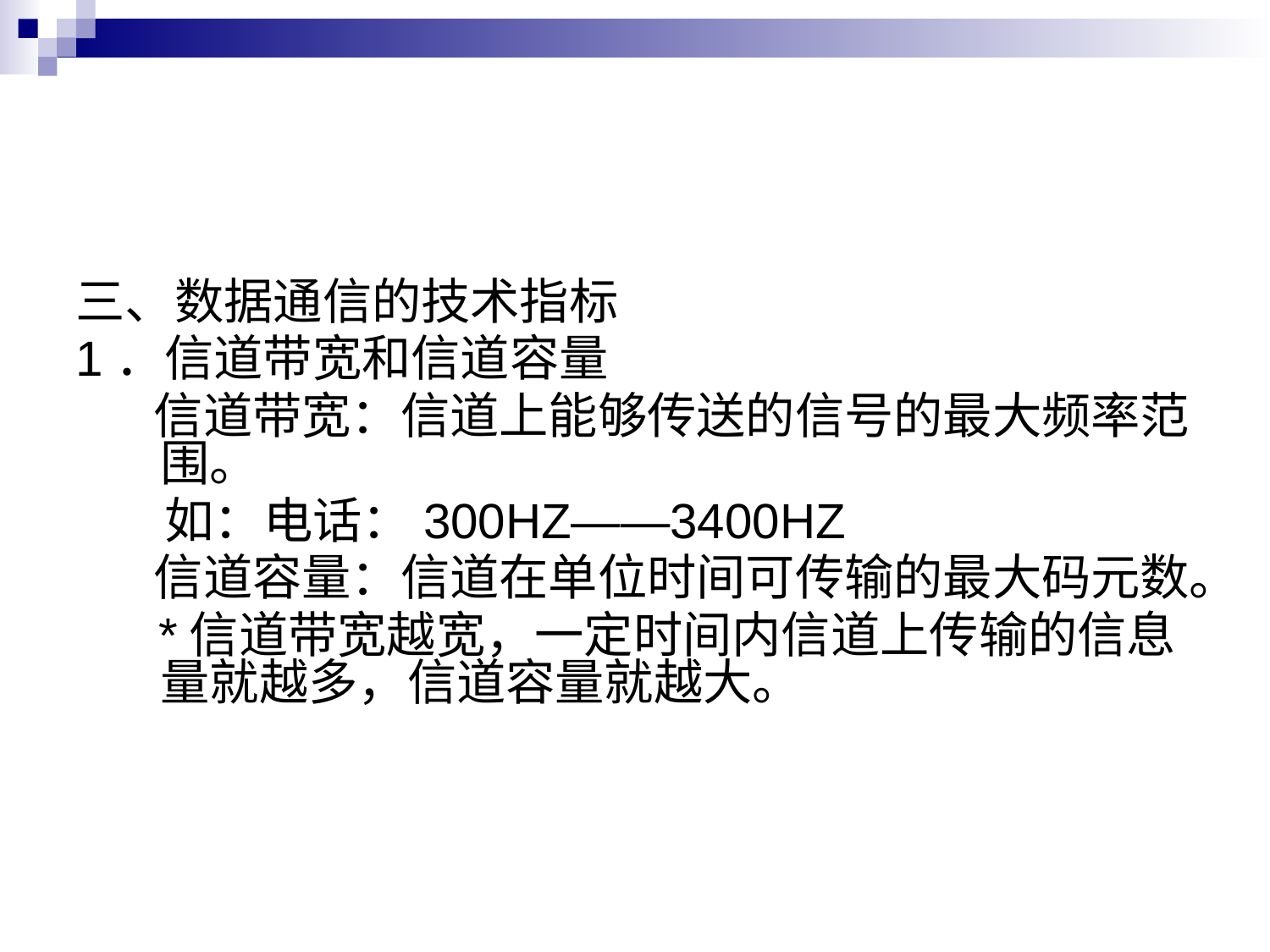

#
三、数据通信的技术指标
1．信道带宽和信道容量
      信道带宽：信道上能够传送的信号的最大频率范围。
       如：电话：300HZ——3400HZ
      信道容量：信道在单位时间可传输的最大码元数。
      *信道带宽越宽，一定时间内信道上传输的信息量就越多，信道容量就越大。